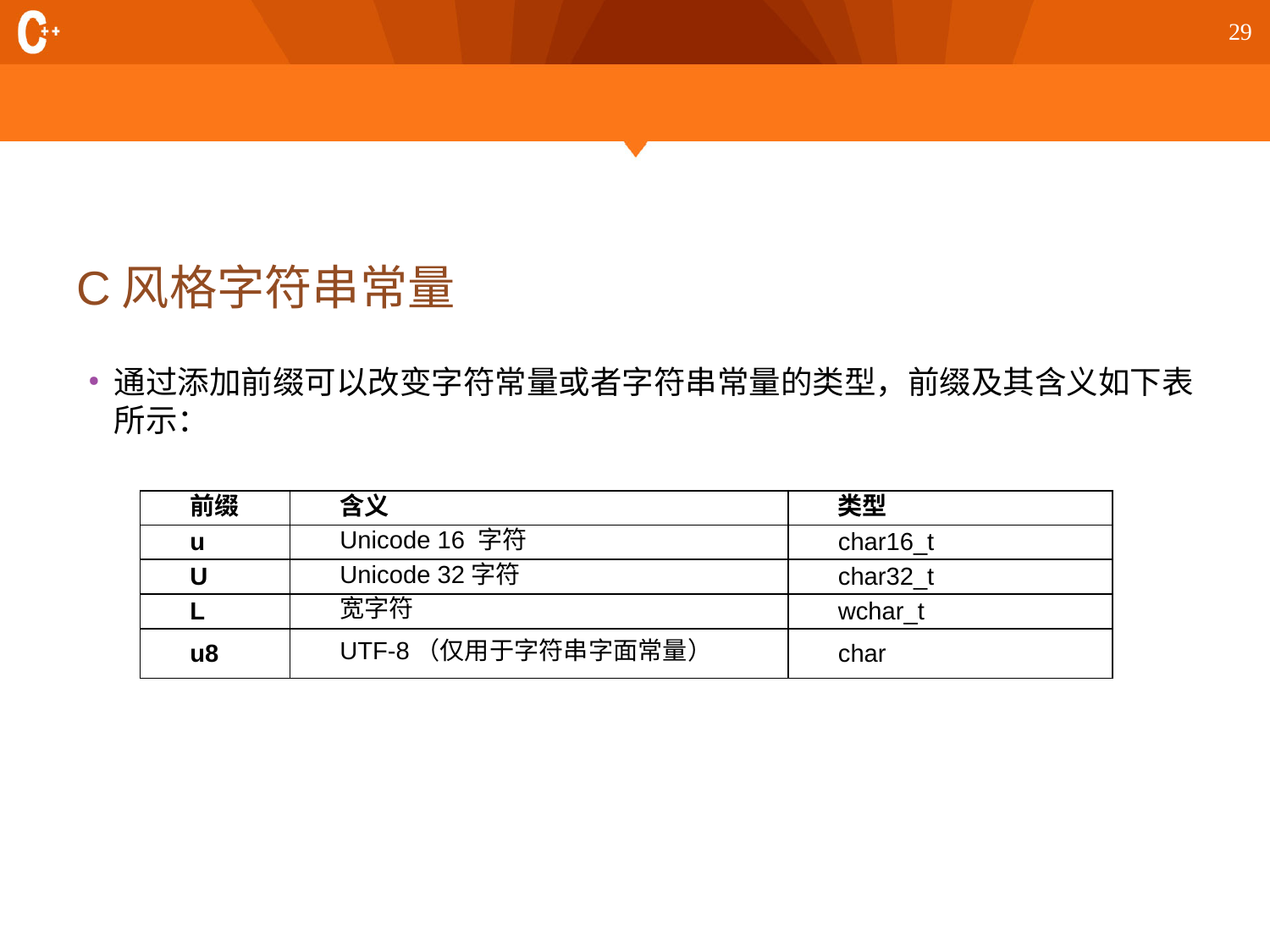

29
# C风格字符串常量
通过添加前缀可以改变字符常量或者字符串常量的类型，前缀及其含义如下表所示：
| 前缀 | 含义 | 类型 |
| --- | --- | --- |
| u | Unicode 16 字符 | char16\_t |
| U | Unicode 32字符 | char32\_t |
| L | 宽字符 | wchar\_t |
| u8 | UTF-8（仅用于字符串字面常量） | char |